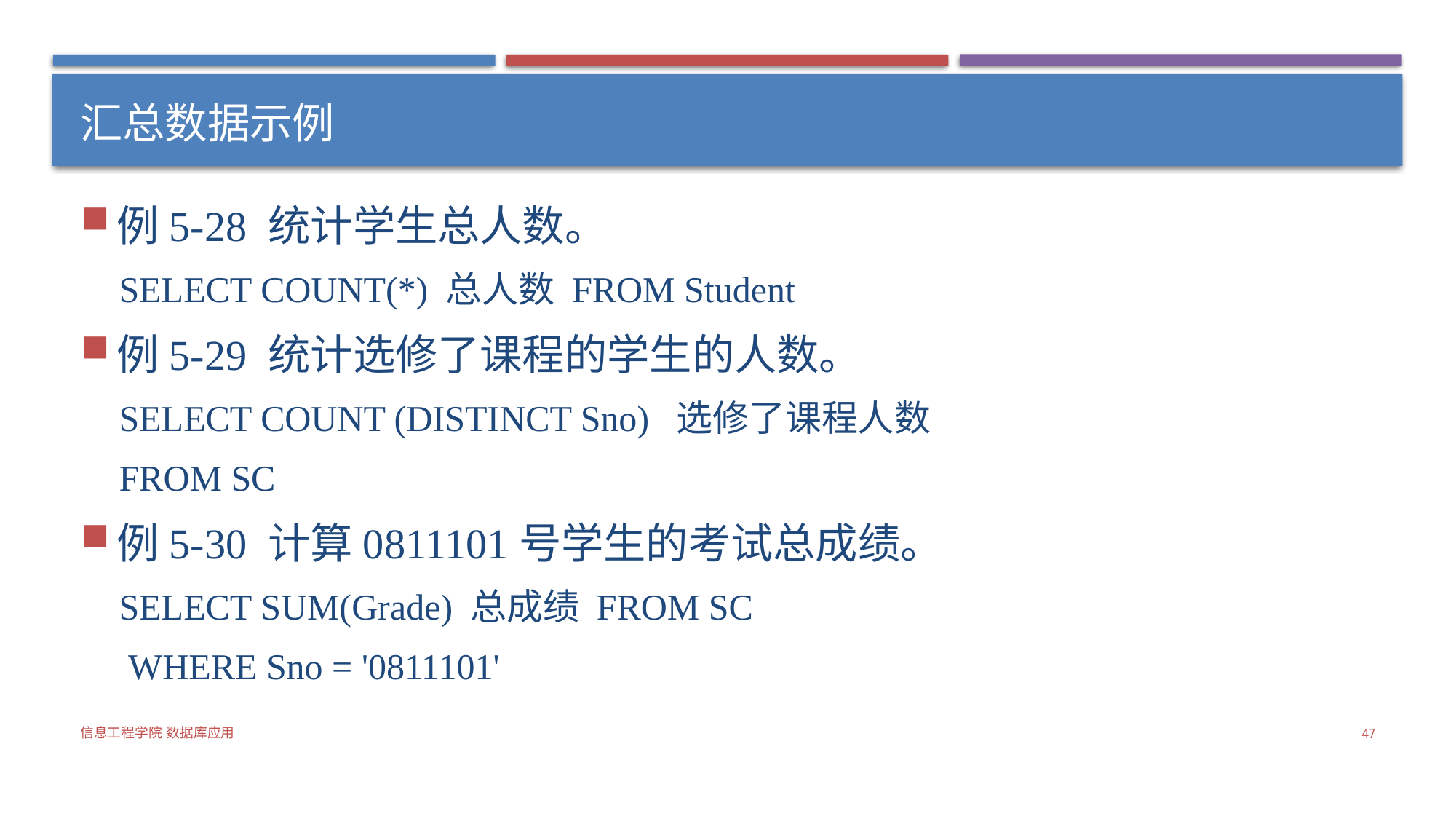

# 汇总数据示例
例5-28 统计学生总人数。
SELECT COUNT(*) 总人数 FROM Student
例5-29 统计选修了课程的学生的人数。
SELECT COUNT (DISTINCT Sno)  选修了课程人数
FROM SC
例5-30 计算0811101号学生的考试总成绩。
SELECT SUM(Grade) 总成绩 FROM SC
 WHERE Sno = '0811101'
信息工程学院 数据库应用
47